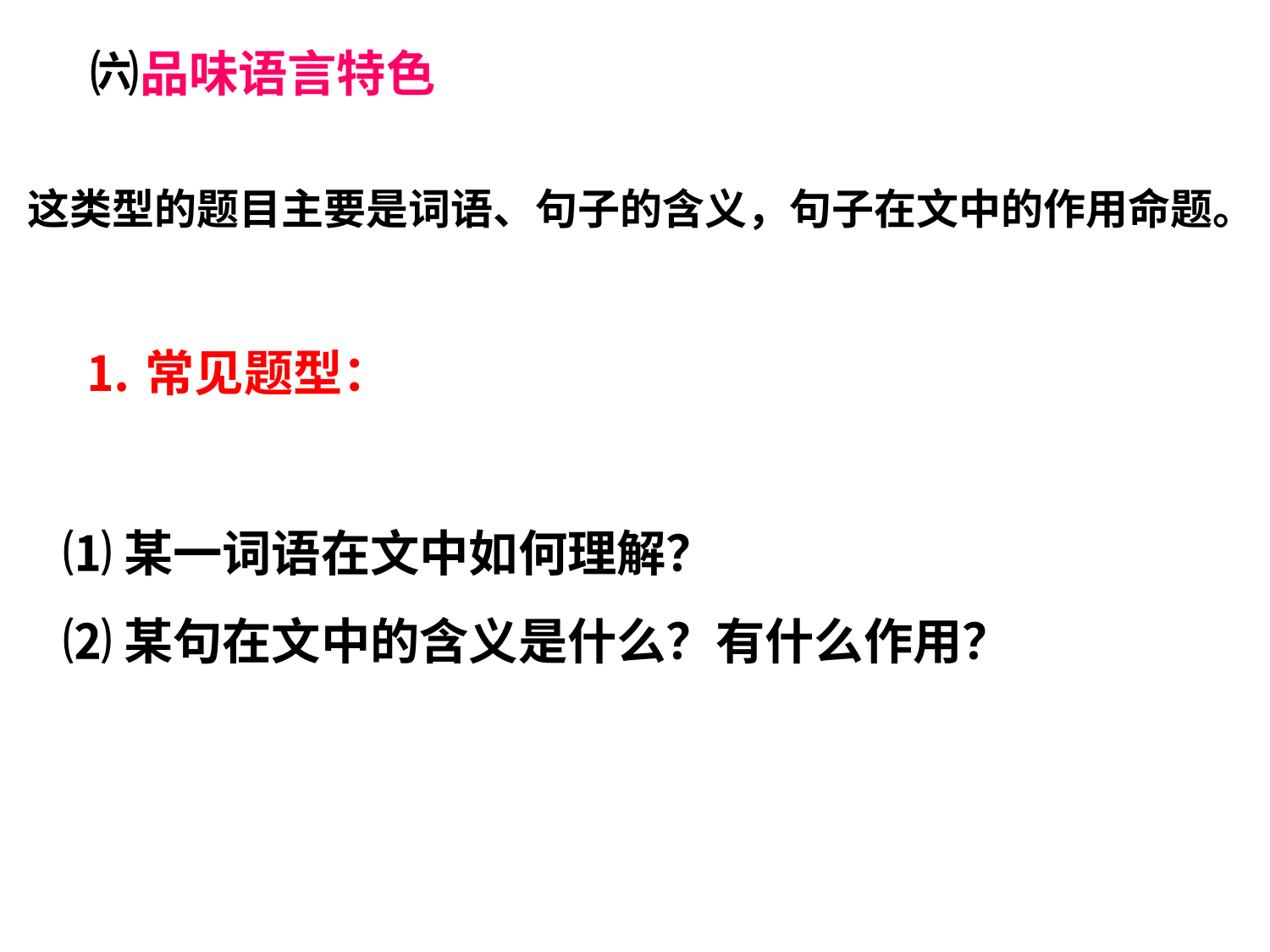

㈥品味语言特色
这类型的题目主要是词语、句子的含义，句子在文中的作用命题。
⒈常见题型：
⑴某一词语在文中如何理解？
⑵某句在文中的含义是什么？有什么作用？